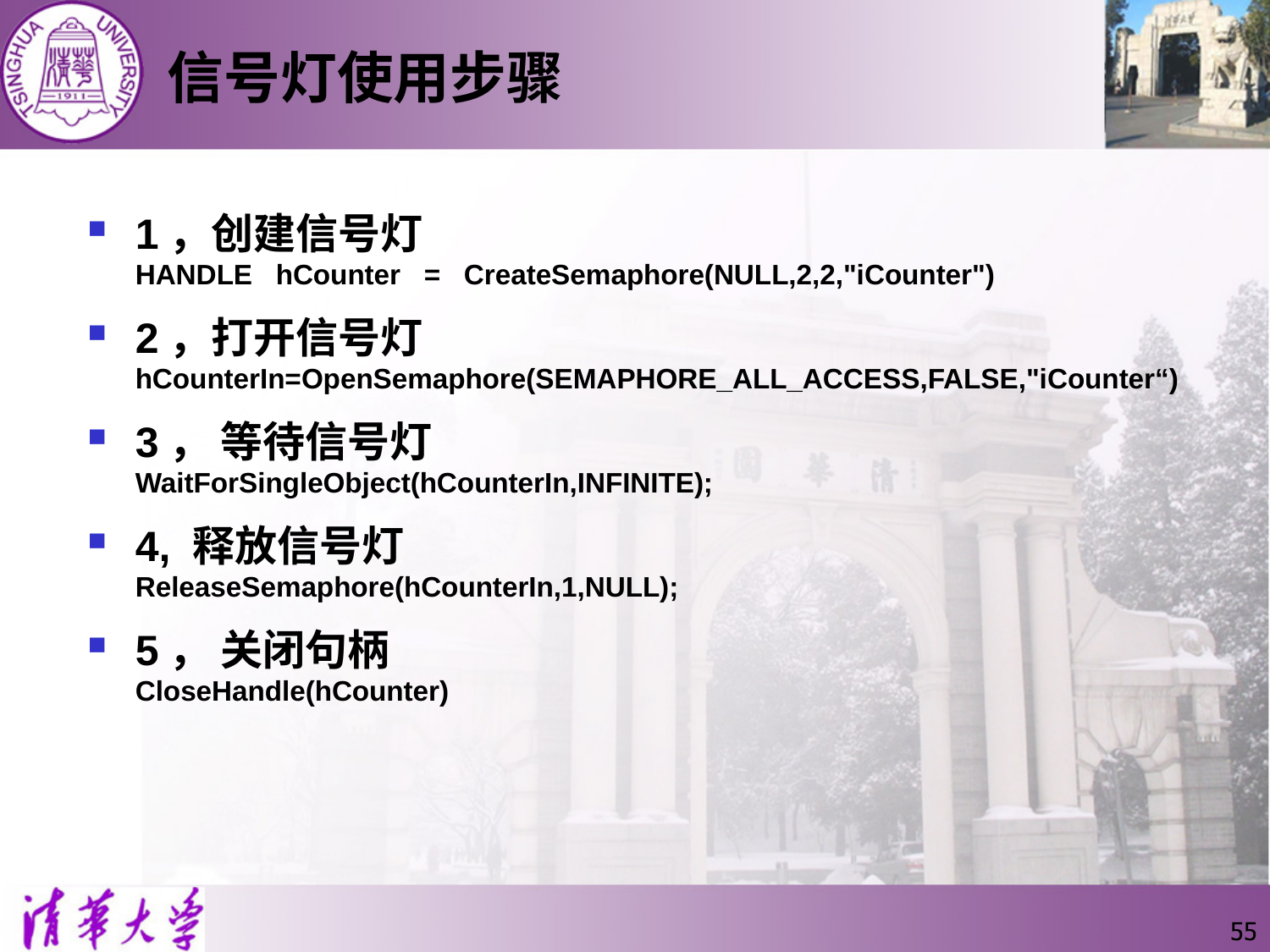

# 信号灯使用步骤
1，创建信号灯
	HANDLE   hCounter   =   CreateSemaphore(NULL,2,2,"iCounter")
2，打开信号灯
	hCounterIn=OpenSemaphore(SEMAPHORE_ALL_ACCESS,FALSE,"iCounter“)
3， 等待信号灯
	WaitForSingleObject(hCounterIn,INFINITE);
4, 释放信号灯
	ReleaseSemaphore(hCounterIn,1,NULL);
5， 关闭句柄
	CloseHandle(hCounter)
55